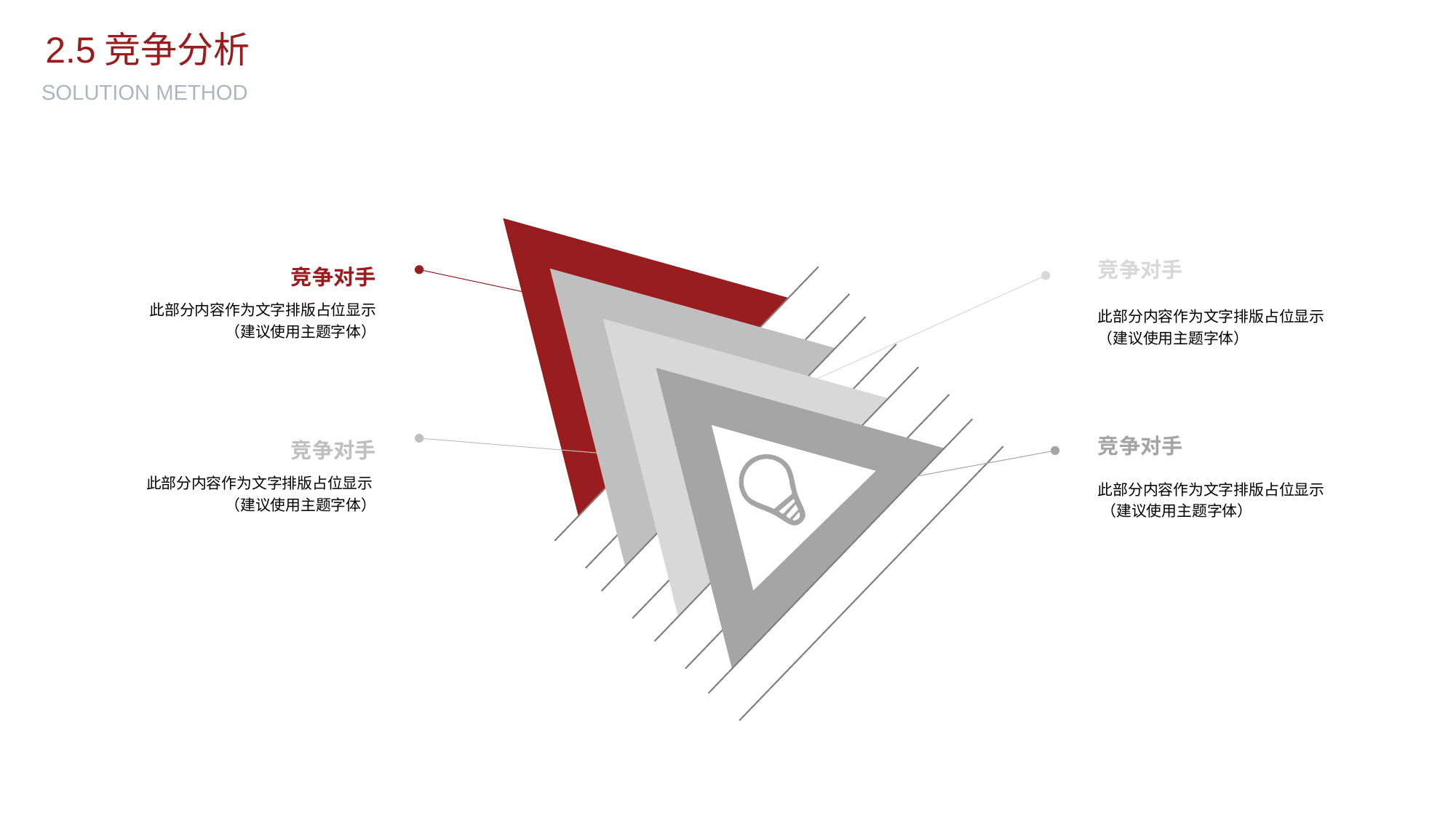

2.5竞争分析

SOLUTION METHOD

竞争对手
竞争对手

此部分内容作为文字排版占位显示
（建议使用主题字体）
此部分内容作为文字排版占位显示
 （建议使用主题字体）

竞争对手
竞争对手

此部分内容作为文字排版占位显示
（建议使用主题字体）
此部分内容作为文字排版占位显示
 （建议使用主题字体）